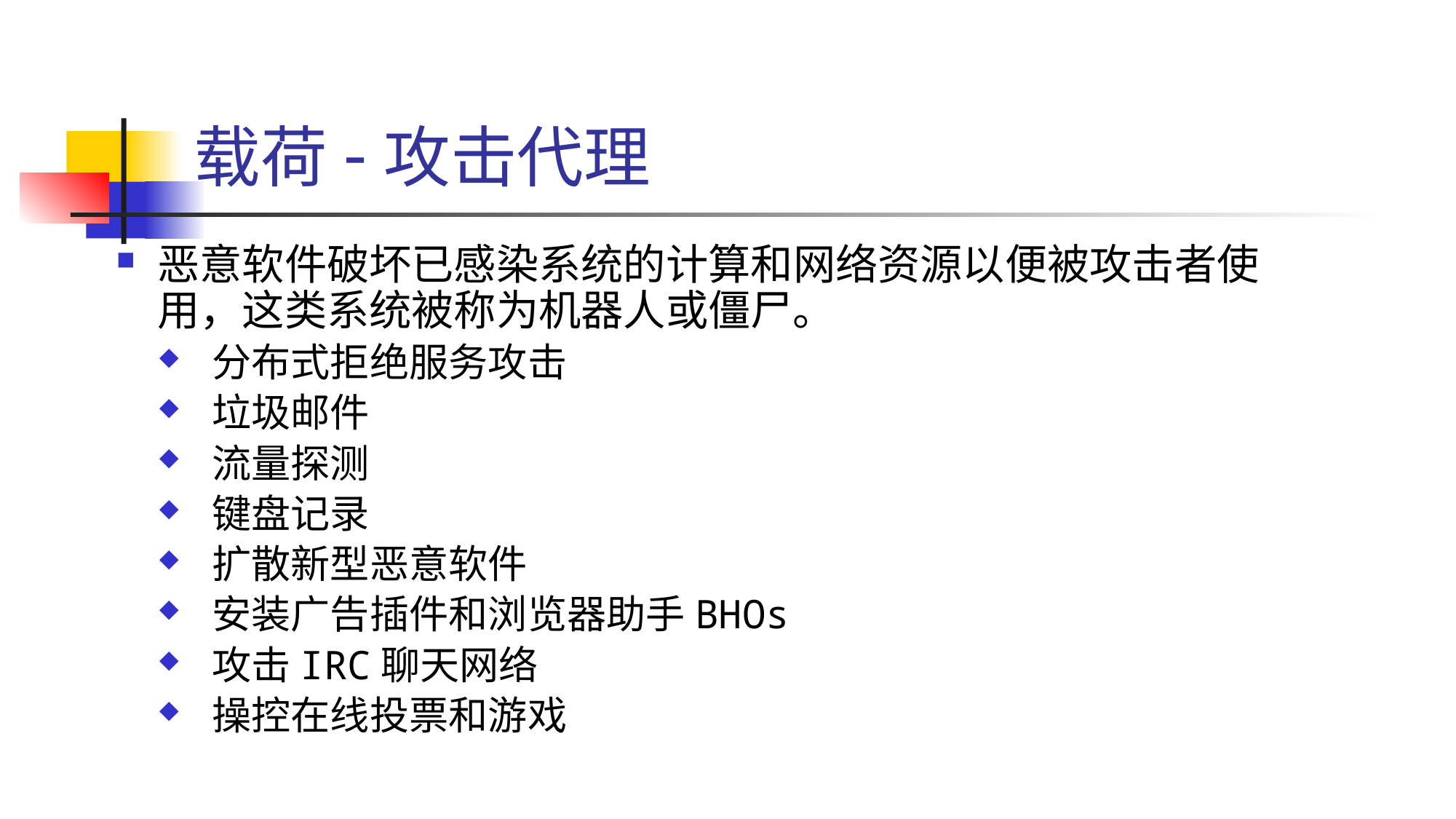

# 载荷-攻击代理
恶意软件破坏已感染系统的计算和网络资源以便被攻击者使用，这类系统被称为机器人或僵尸。
分布式拒绝服务攻击
垃圾邮件
流量探测
键盘记录
扩散新型恶意软件
安装广告插件和浏览器助手BHOs
攻击IRC聊天网络
操控在线投票和游戏